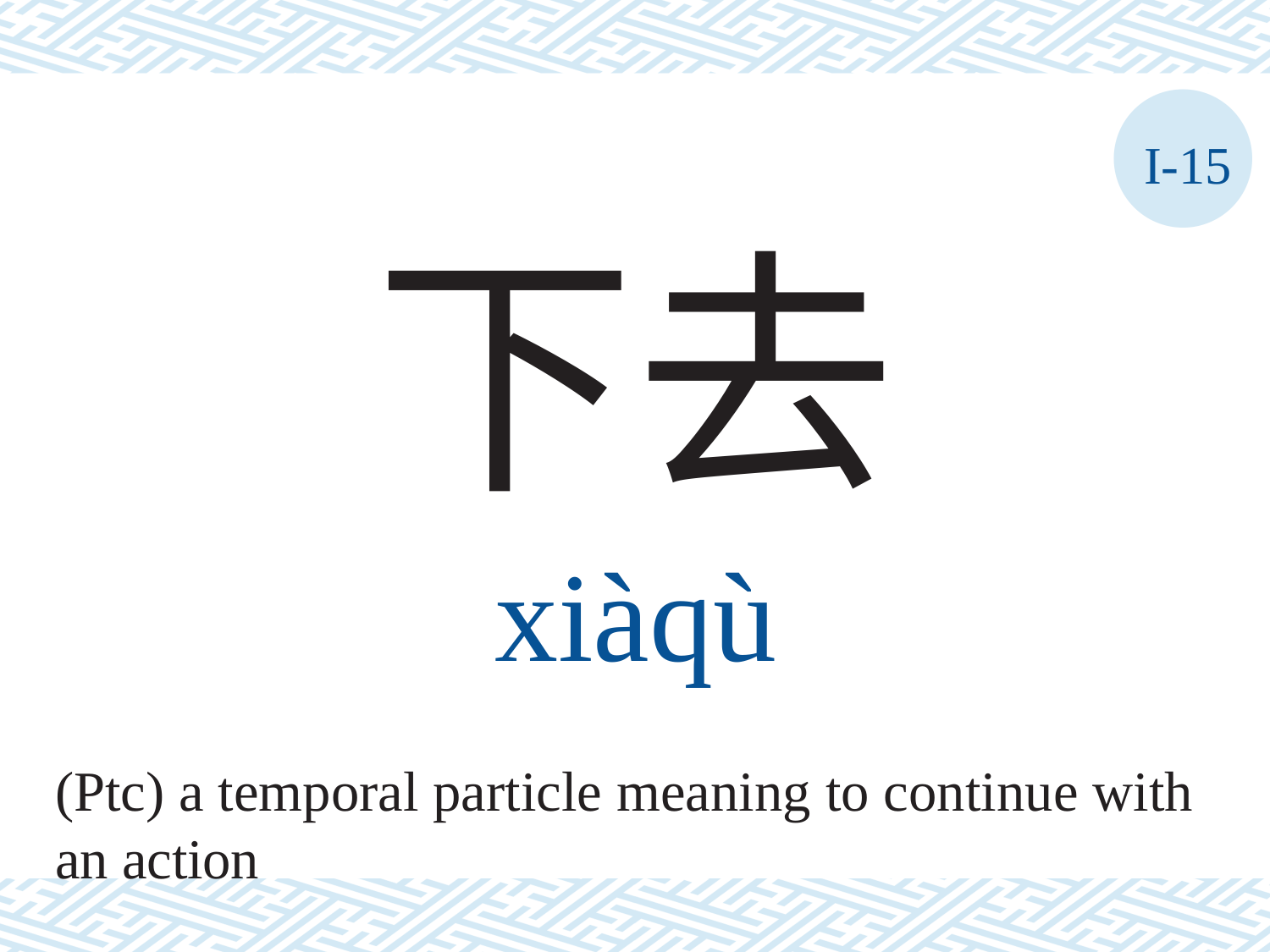

I-15
下去
xiàqù

(Ptc) a temporal particle meaning to continue with
an action